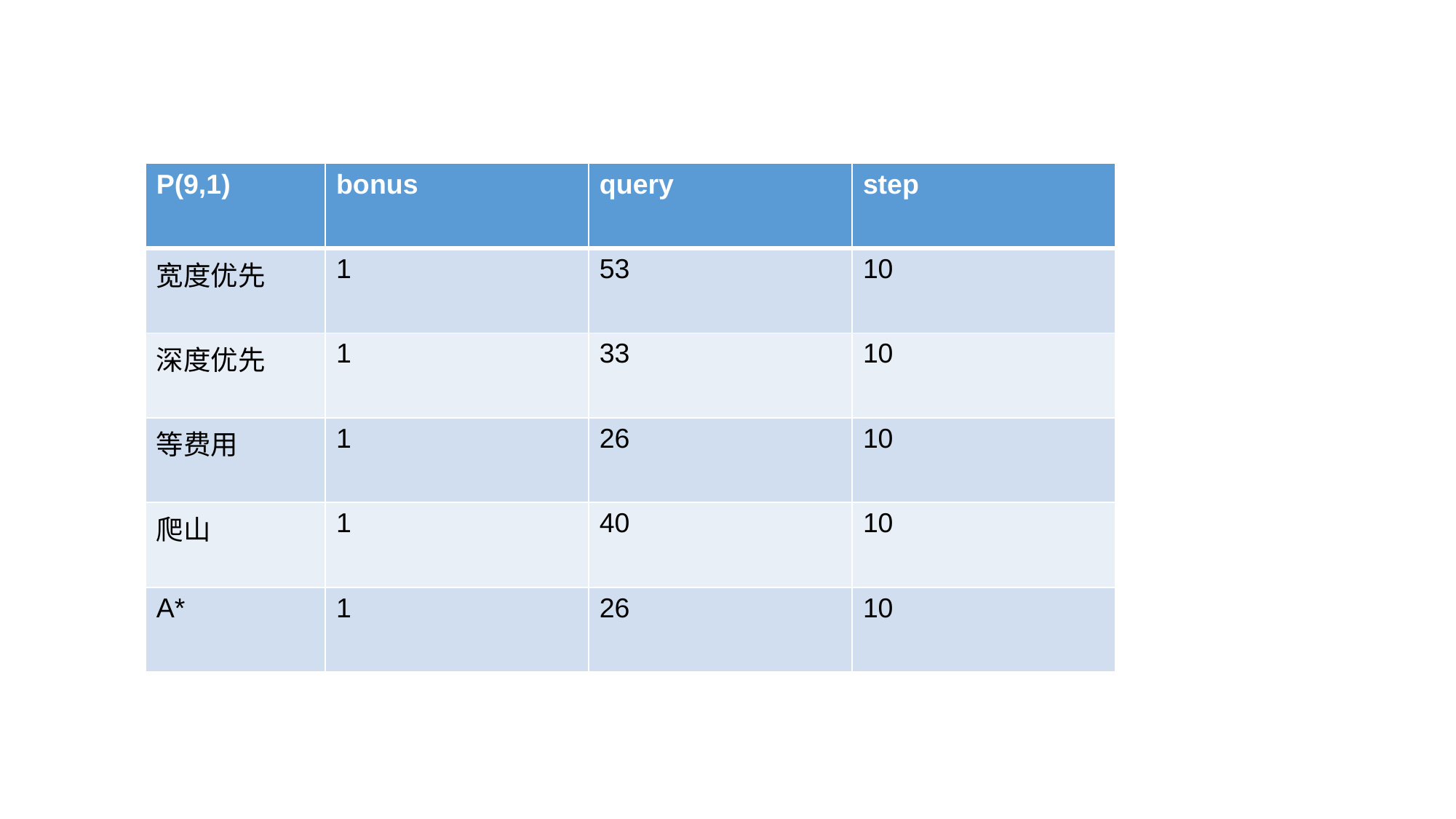

| P(9,1) | bonus | query | step |
| --- | --- | --- | --- |
| 宽度优先 | 1 | 53 | 10 |
| 深度优先 | 1 | 33 | 10 |
| 等费用 | 1 | 26 | 10 |
| 爬山 | 1 | 40 | 10 |
| A\* | 1 | 26 | 10 |